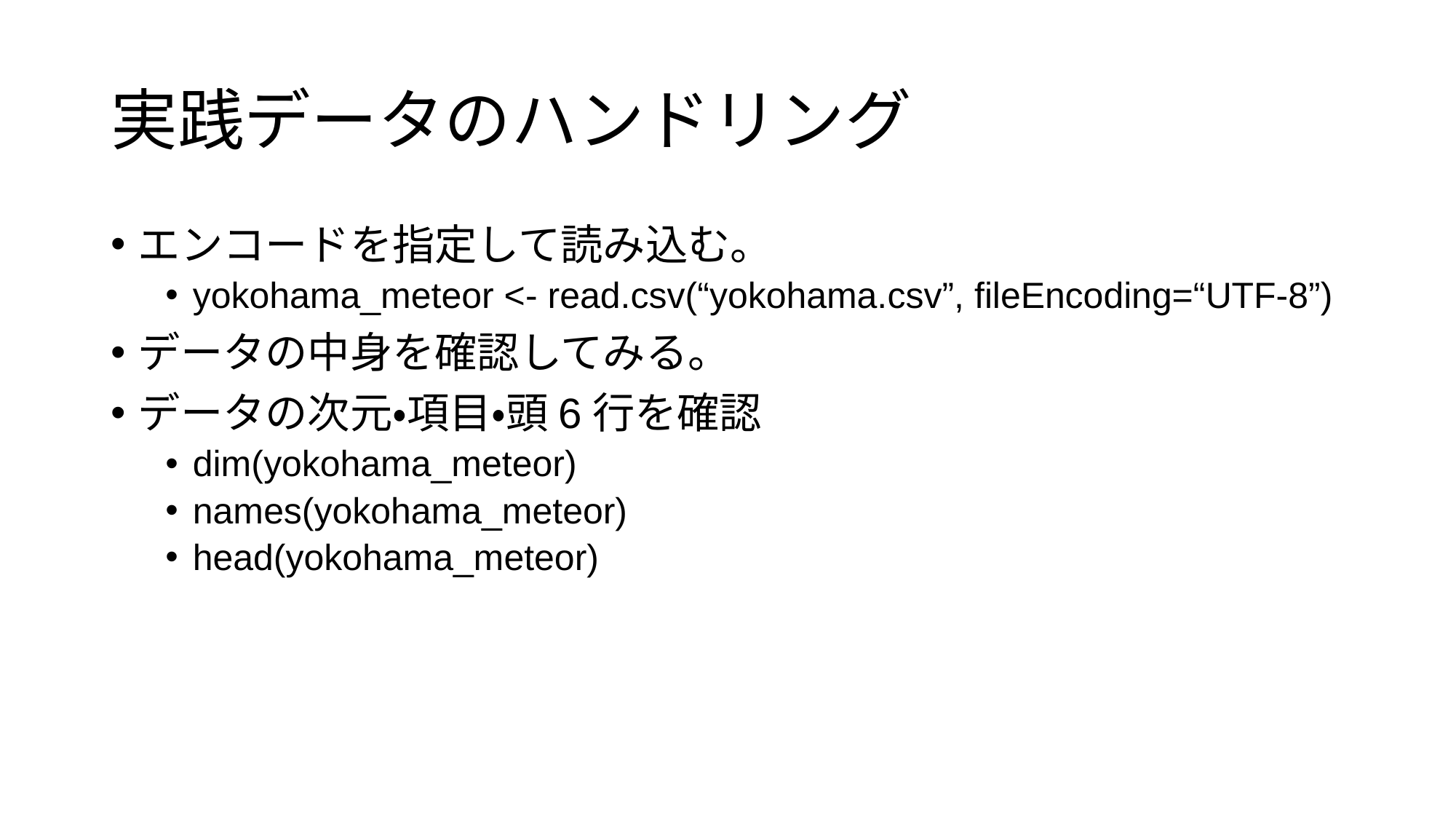

# 実践データのハンドリング
エンコードを指定して読み込む。
yokohama_meteor <- read.csv(“yokohama.csv”, fileEncoding=“UTF-8”)
データの中身を確認してみる。
データの次元・項目・頭6行を確認
dim(yokohama_meteor)
names(yokohama_meteor)
head(yokohama_meteor)